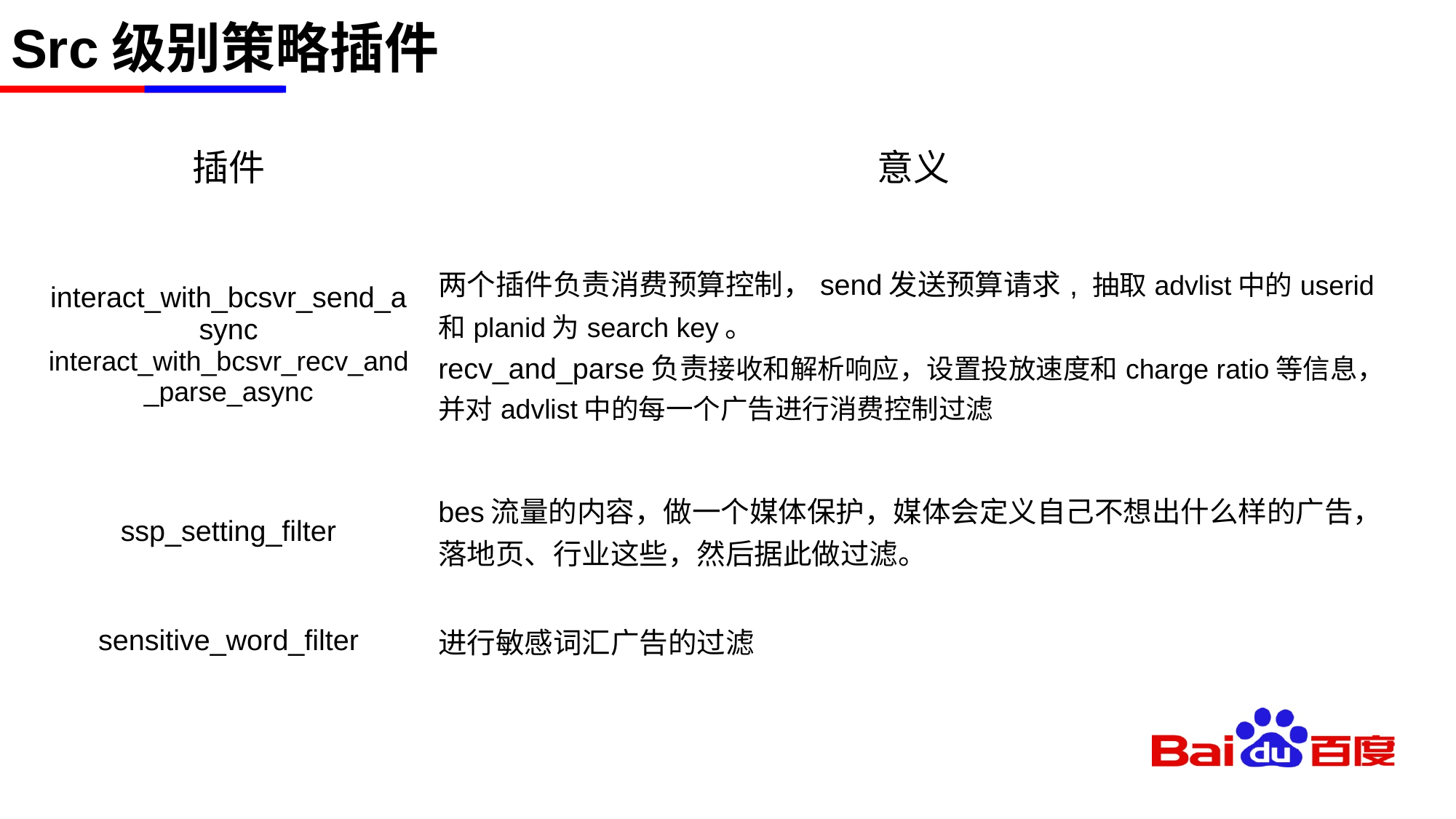

# Src级别策略插件
| 插件 | 意义 |
| --- | --- |
| interact\_with\_bcsvr\_send\_async interact\_with\_bcsvr\_recv\_and\_parse\_async | 两个插件负责消费预算控制，send发送预算请求, 抽取advlist中的userid和planid为search key。 recv\_and\_parse负责接收和解析响应，设置投放速度和charge ratio等信息，并对advlist中的每一个广告进行消费控制过滤 |
| ssp\_setting\_filter | bes流量的内容，做一个媒体保护，媒体会定义自己不想出什么样的广告，落地页、行业这些，然后据此做过滤。 |
| sensitive\_word\_filter | 进行敏感词汇广告的过滤 |